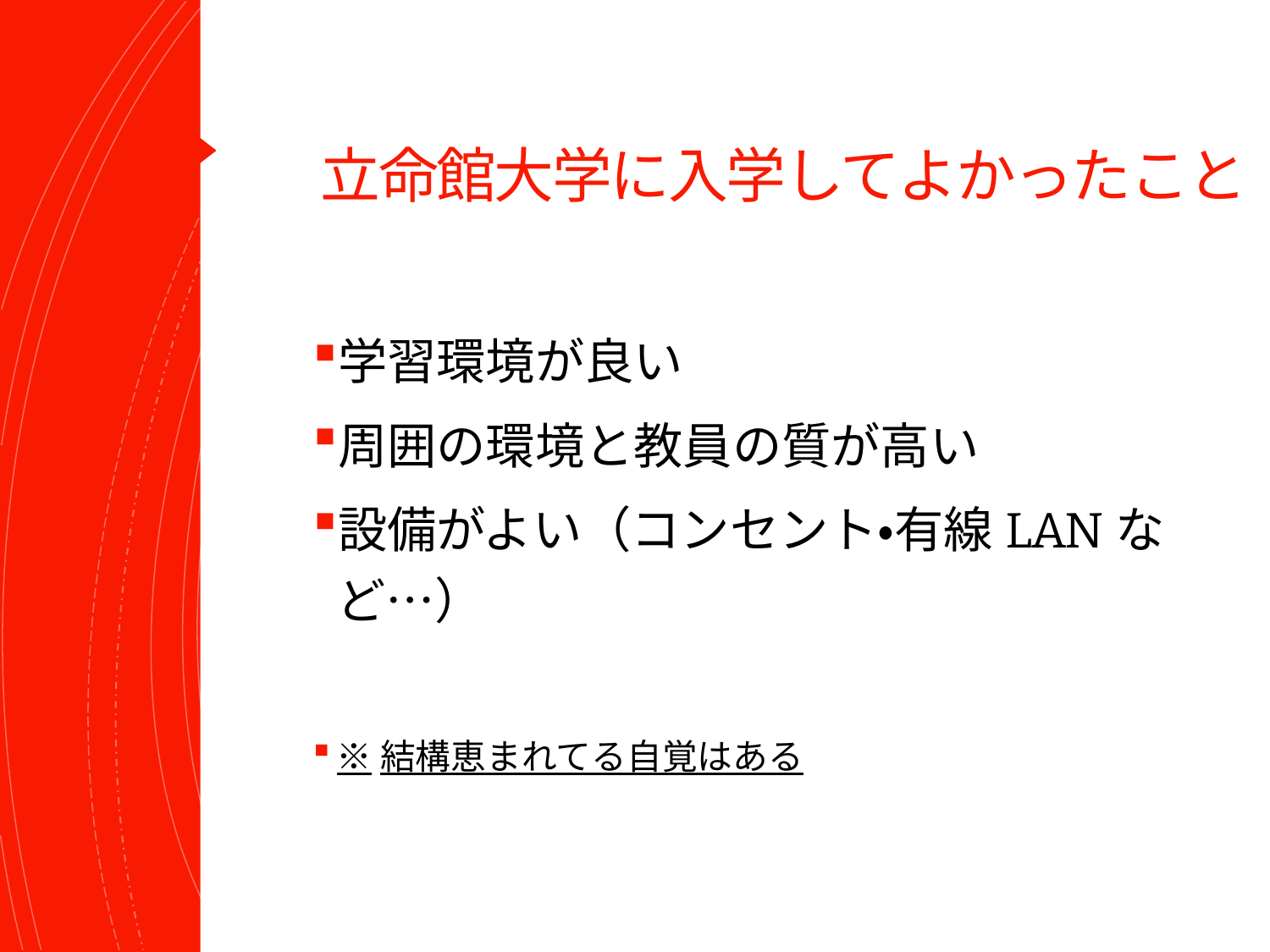

# 立命館大学に入学してよかったこと

学習環境が良い
周囲の環境と教員の質が高い
設備がよい（コンセント・有線LANなど…）

※結構恵まれてる自覚はある